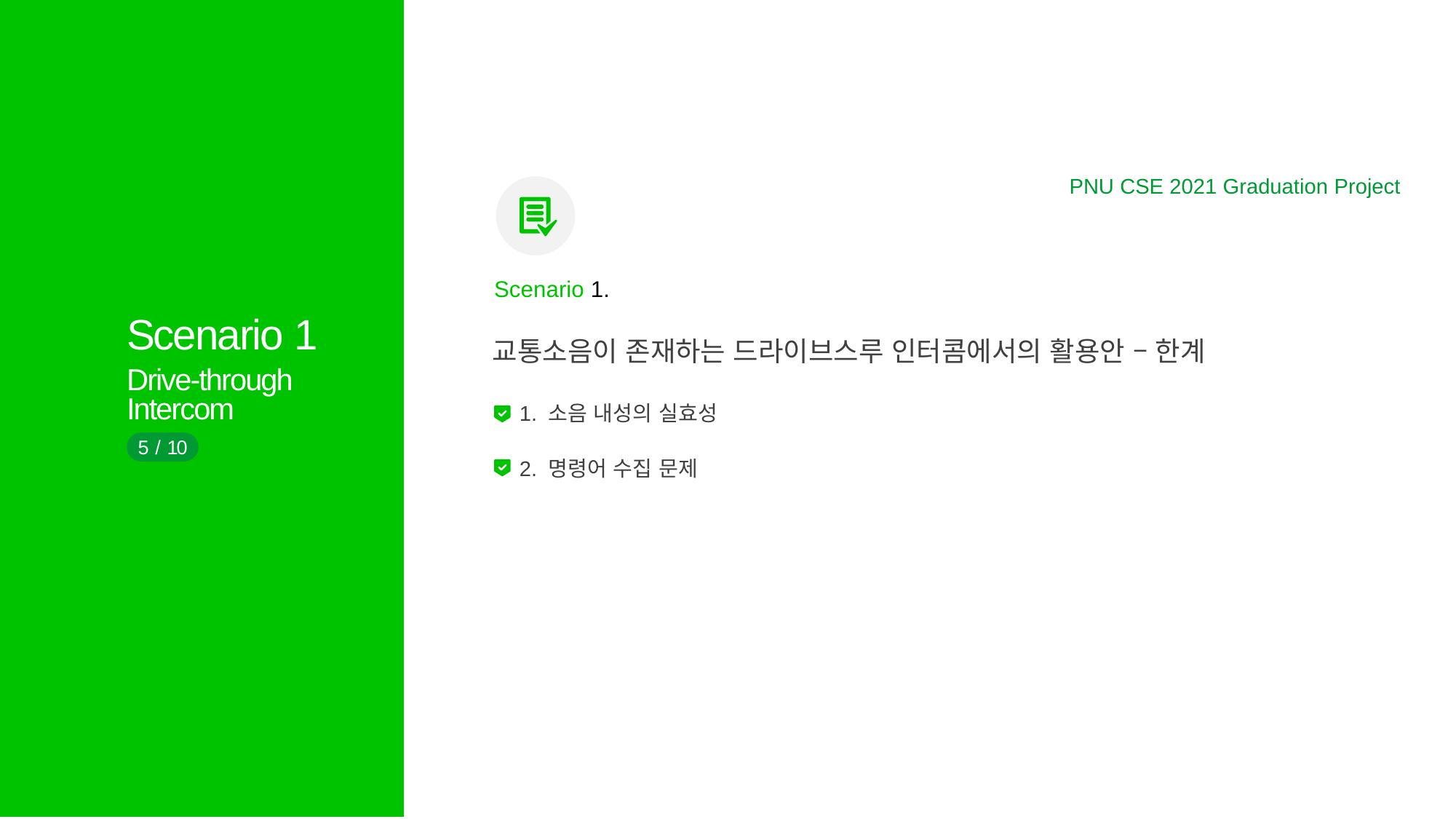

PNU CSE 2021 Graduation Project

Scenario 1.
Scenario 1
교통소음이 존재하는 드라이브스루 인터콤에서의 활용안 – 한계
Drive-through
Intercom
1. 소음 내성의 실효성

5  /  10
2. 명령어 수집 문제